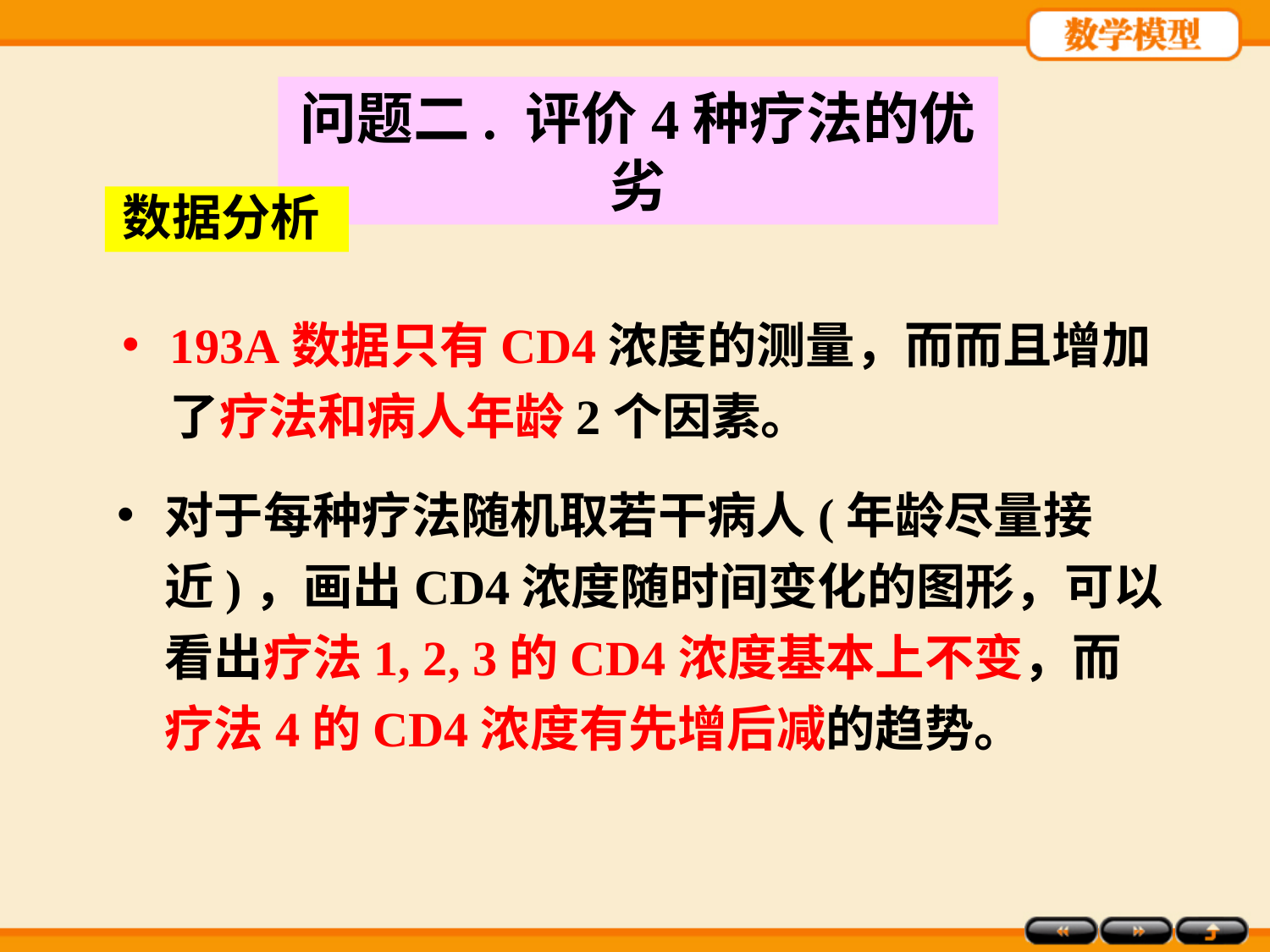

问题二. 评价4种疗法的优劣
数据分析
193A数据只有CD4浓度的测量，而而且增加了疗法和病人年龄2个因素。
对于每种疗法随机取若干病人(年龄尽量接近)，画出CD4浓度随时间变化的图形，可以看出疗法1, 2, 3的CD4浓度基本上不变，而疗法4的CD4浓度有先增后减的趋势。